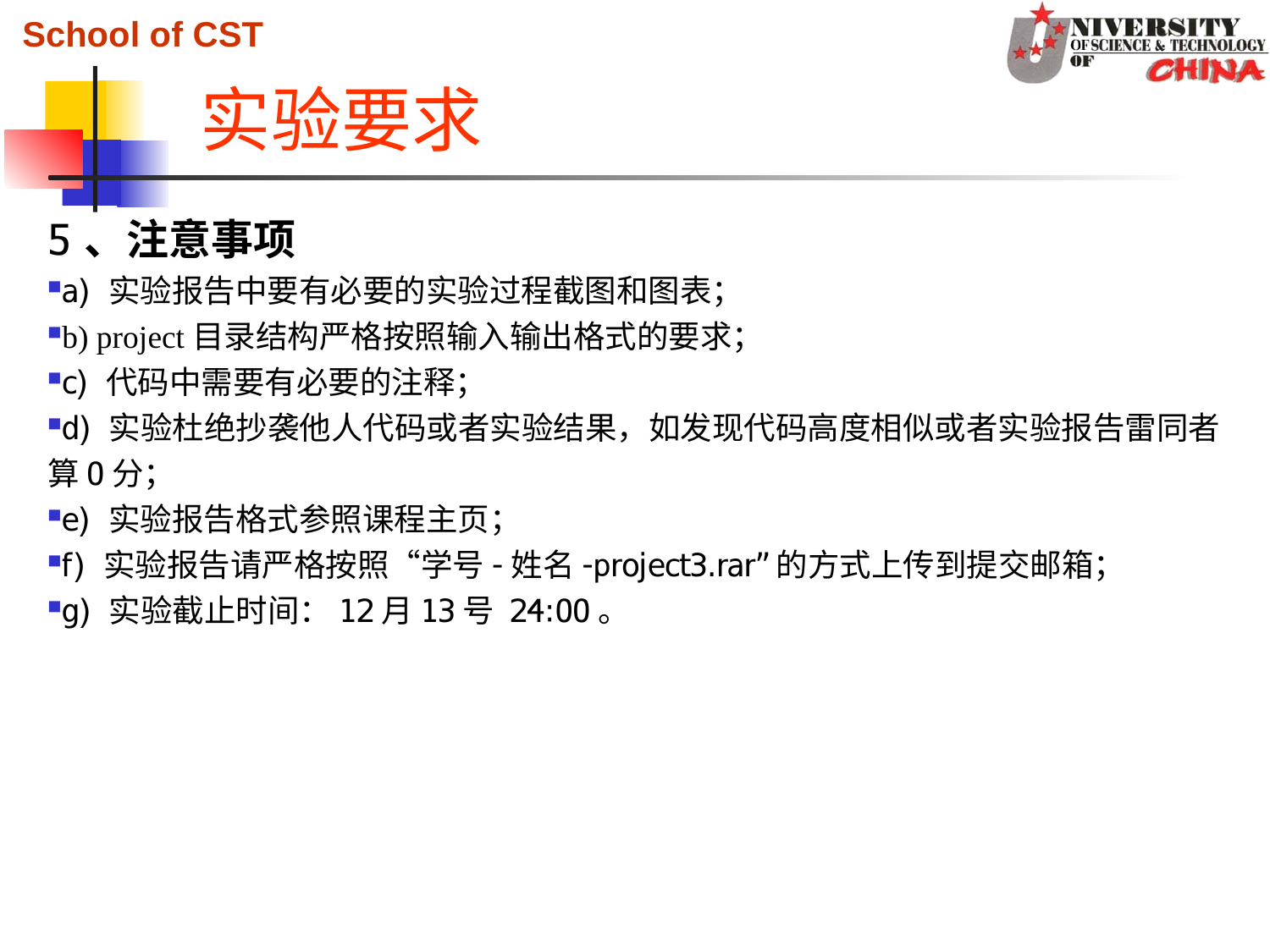

# 实验要求
5、注意事项
a) 实验报告中要有必要的实验过程截图和图表；
b) project目录结构严格按照输入输出格式的要求；
c) 代码中需要有必要的注释；
d) 实验杜绝抄袭他人代码或者实验结果，如发现代码高度相似或者实验报告雷同者算0分；
e) 实验报告格式参照课程主页；
f) 实验报告请严格按照“学号-姓名-project3.rar”的方式上传到提交邮箱；
g) 实验截止时间：12月13号 24:00。